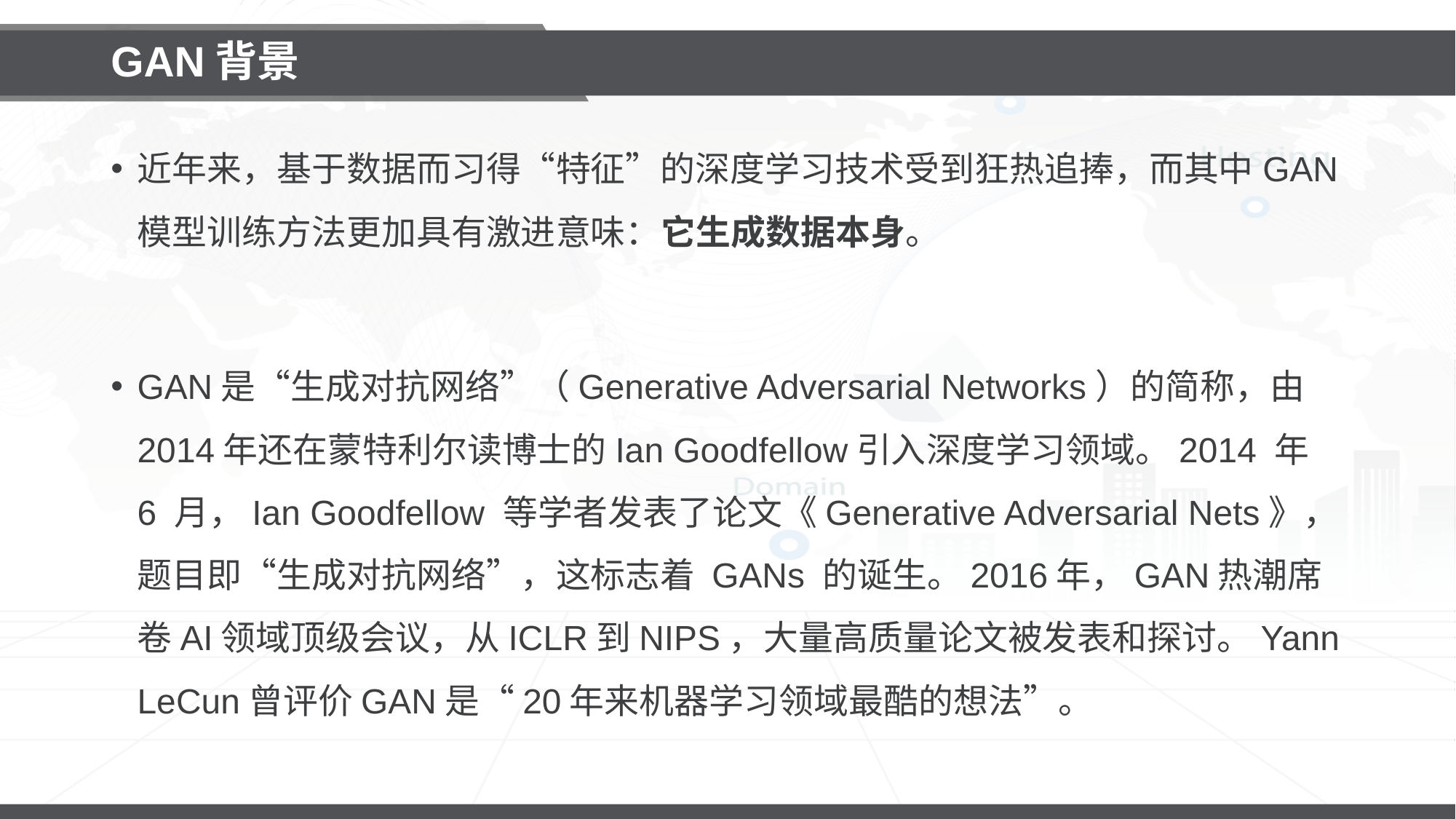

# GAN背景
近年来，基于数据而习得“特征”的深度学习技术受到狂热追捧，而其中GAN模型训练方法更加具有激进意味：它生成数据本身。

GAN是“生成对抗网络”（Generative Adversarial Networks）的简称，由2014年还在蒙特利尔读博士的Ian Goodfellow引入深度学习领域。2014 年 6 月，Ian Goodfellow 等学者发表了论文《Generative Adversarial Nets》，题目即“生成对抗网络”，这标志着 GANs 的诞生。2016年，GAN热潮席卷AI领域顶级会议，从ICLR到NIPS，大量高质量论文被发表和探讨。Yann LeCun曾评价GAN是“20年来机器学习领域最酷的想法”。